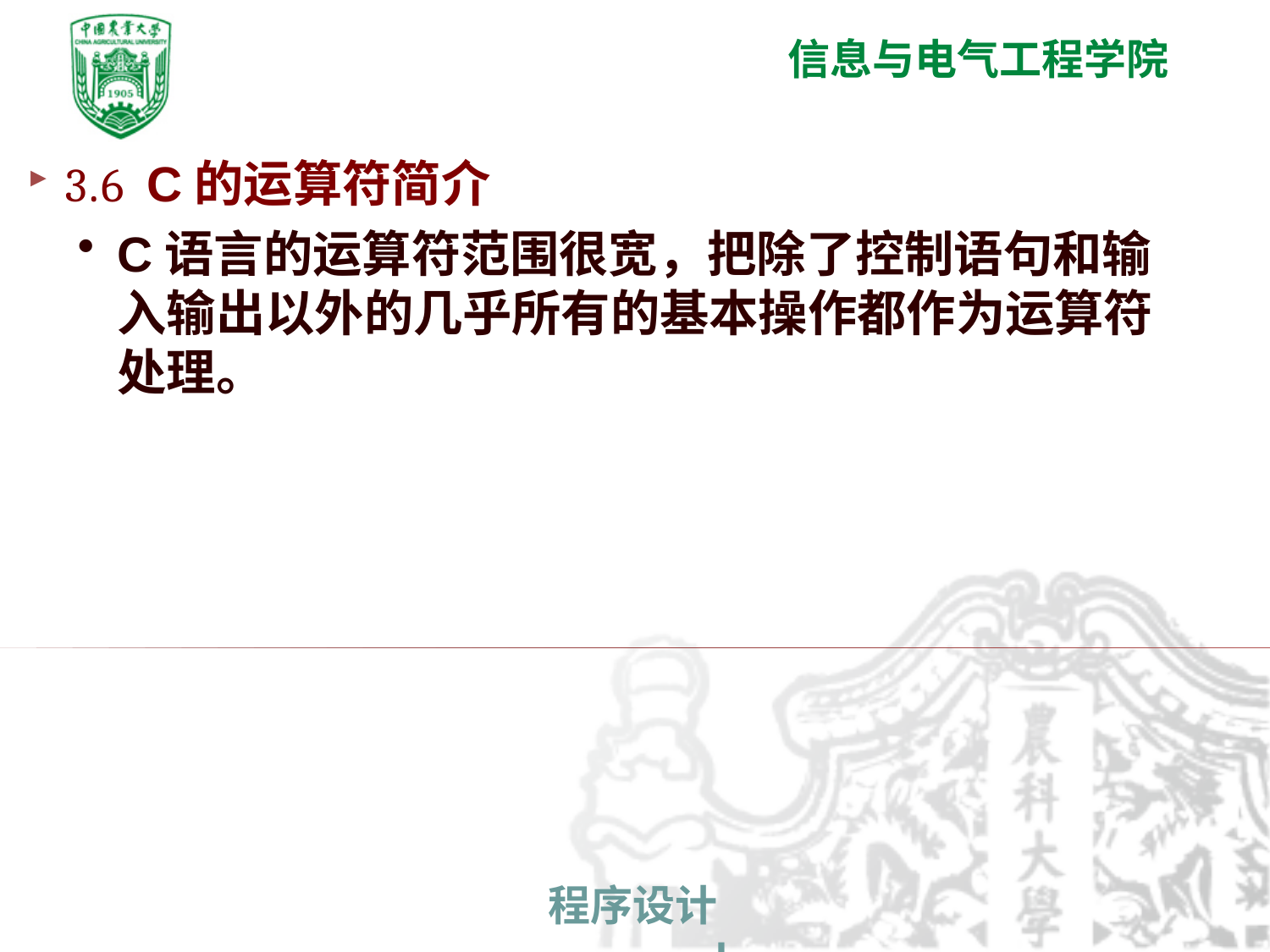

3.6  C的运算符简介
C语言的运算符范围很宽，把除了控制语句和输入输出以外的几乎所有的基本操作都作为运算符处理。